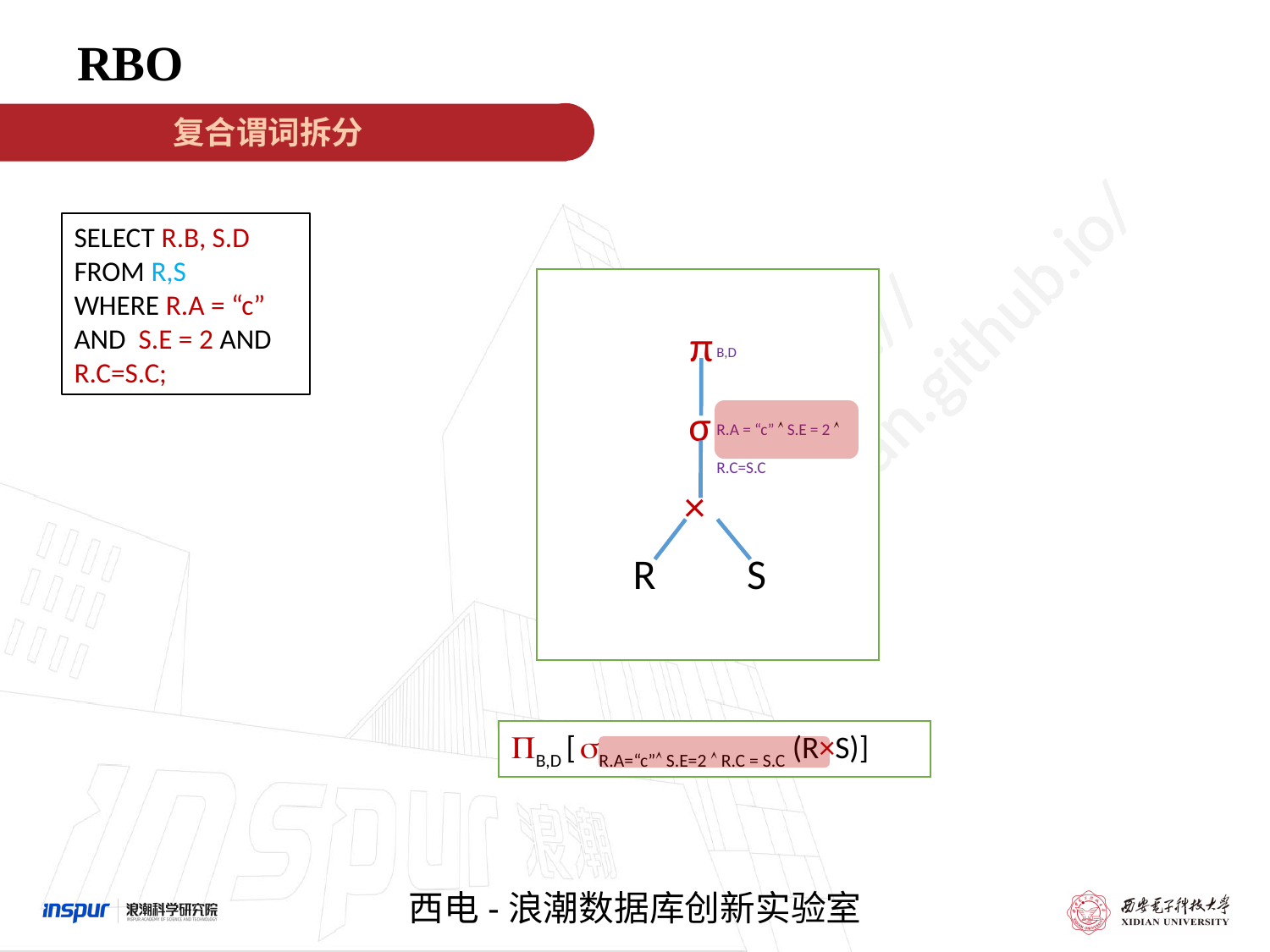

RBO

复合谓词拆分
SELECT R.B, S.D
FROM R,S
WHERE R.A = “c” AND  S.E = 2 AND  R.C=S.C;

π
B,D
σ
R.A = “c” ∧ S.E = 2 ∧ R.C=S.C
×
S
R

ΠB,D [ σR.A=“c”∧ S.E=2 ∧ R.C = S.C (R×S)]